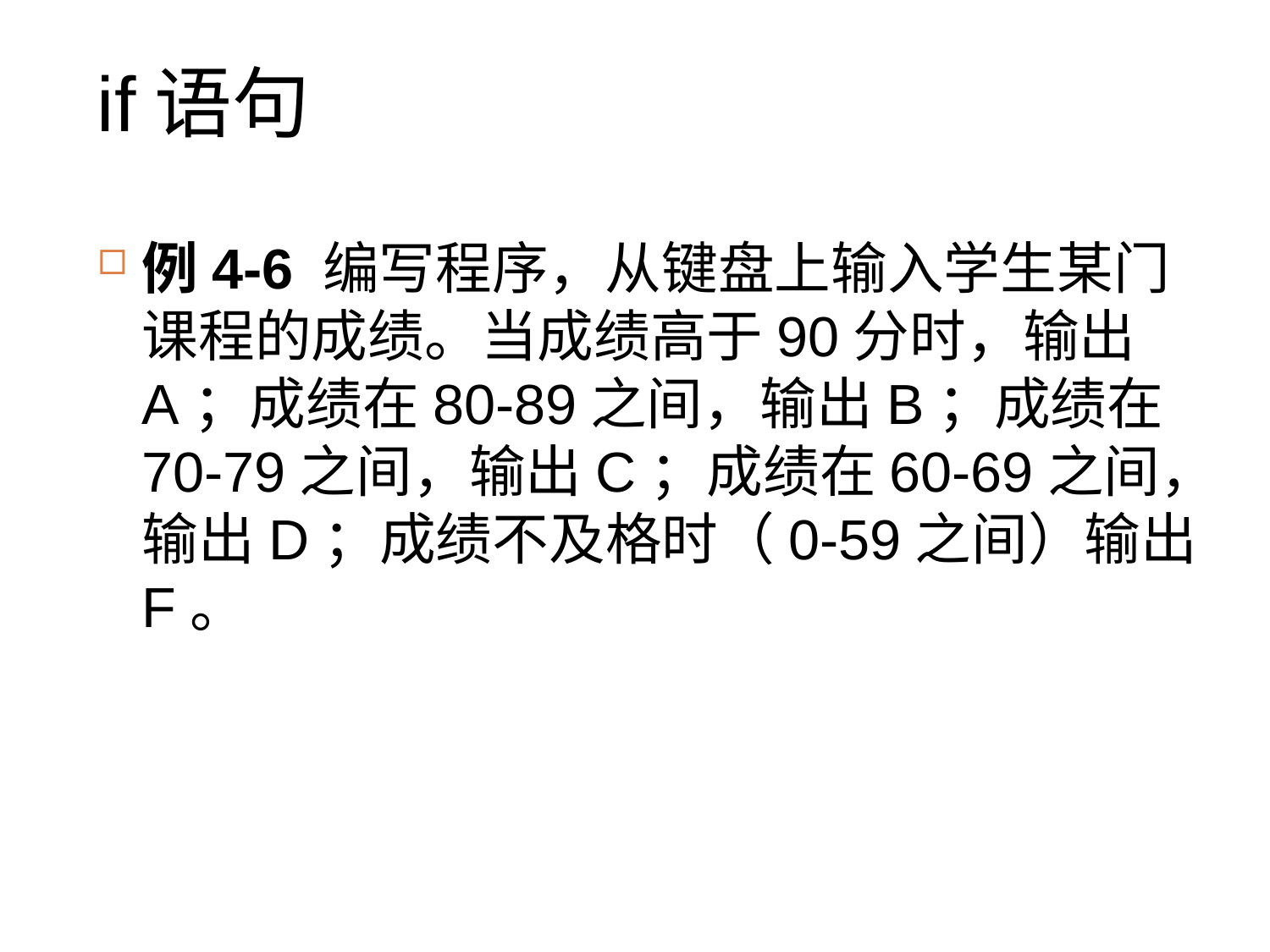

# if语句
例4-6 编写程序，从键盘上输入学生某门课程的成绩。当成绩高于90分时，输出A；成绩在80-89之间，输出B；成绩在70-79之间，输出C；成绩在60-69之间，输出D；成绩不及格时（0-59之间）输出F。